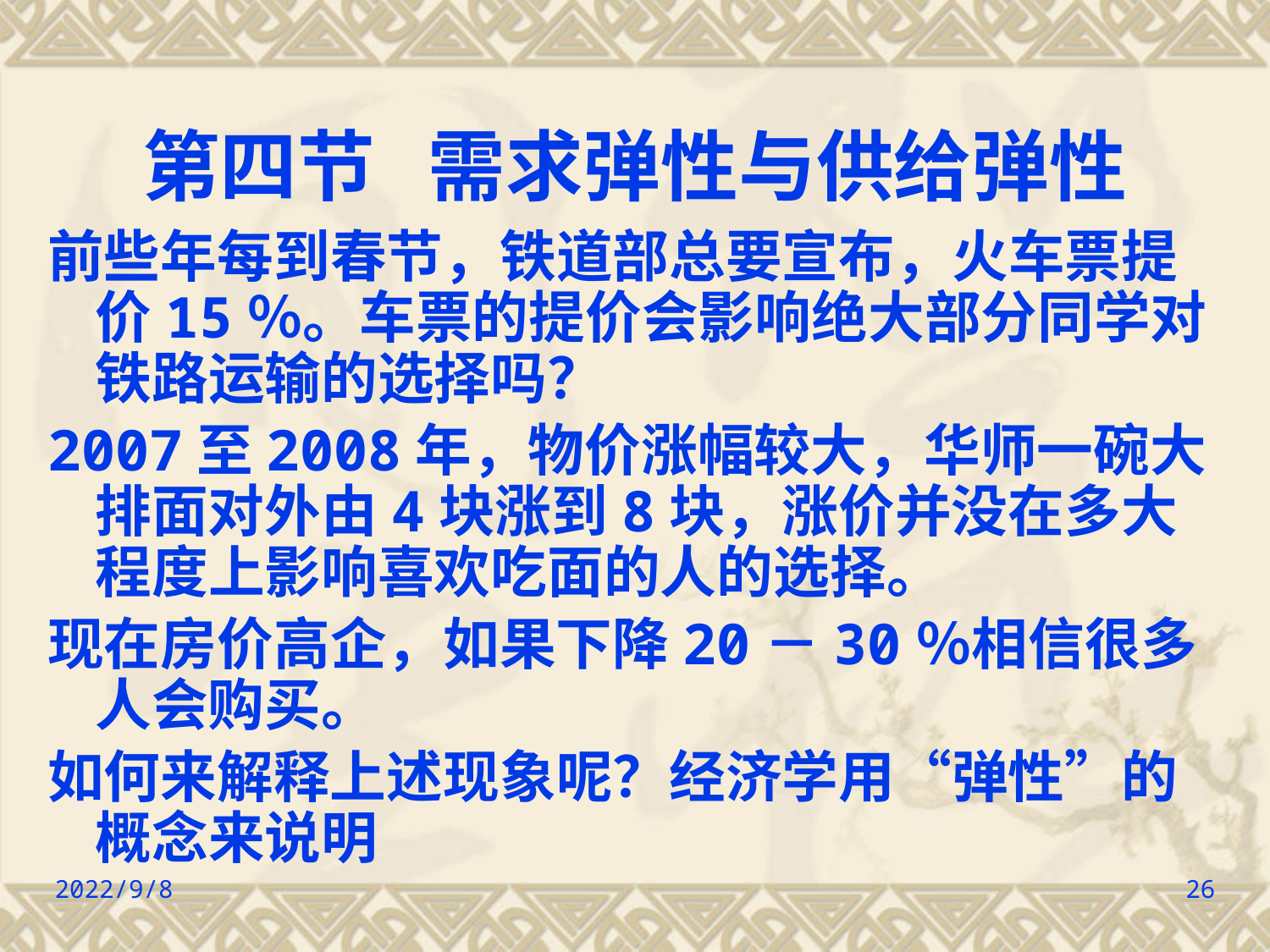

# 第四节   需求弹性与供给弹性
前些年每到春节，铁道部总要宣布，火车票提价15％。车票的提价会影响绝大部分同学对铁路运输的选择吗？
2007至2008年，物价涨幅较大，华师一碗大排面对外由4块涨到8块，涨价并没在多大程度上影响喜欢吃面的人的选择。
现在房价高企，如果下降20－30％相信很多人会购买。
如何来解释上述现象呢？经济学用“弹性”的概念来说明
2022/9/8
26